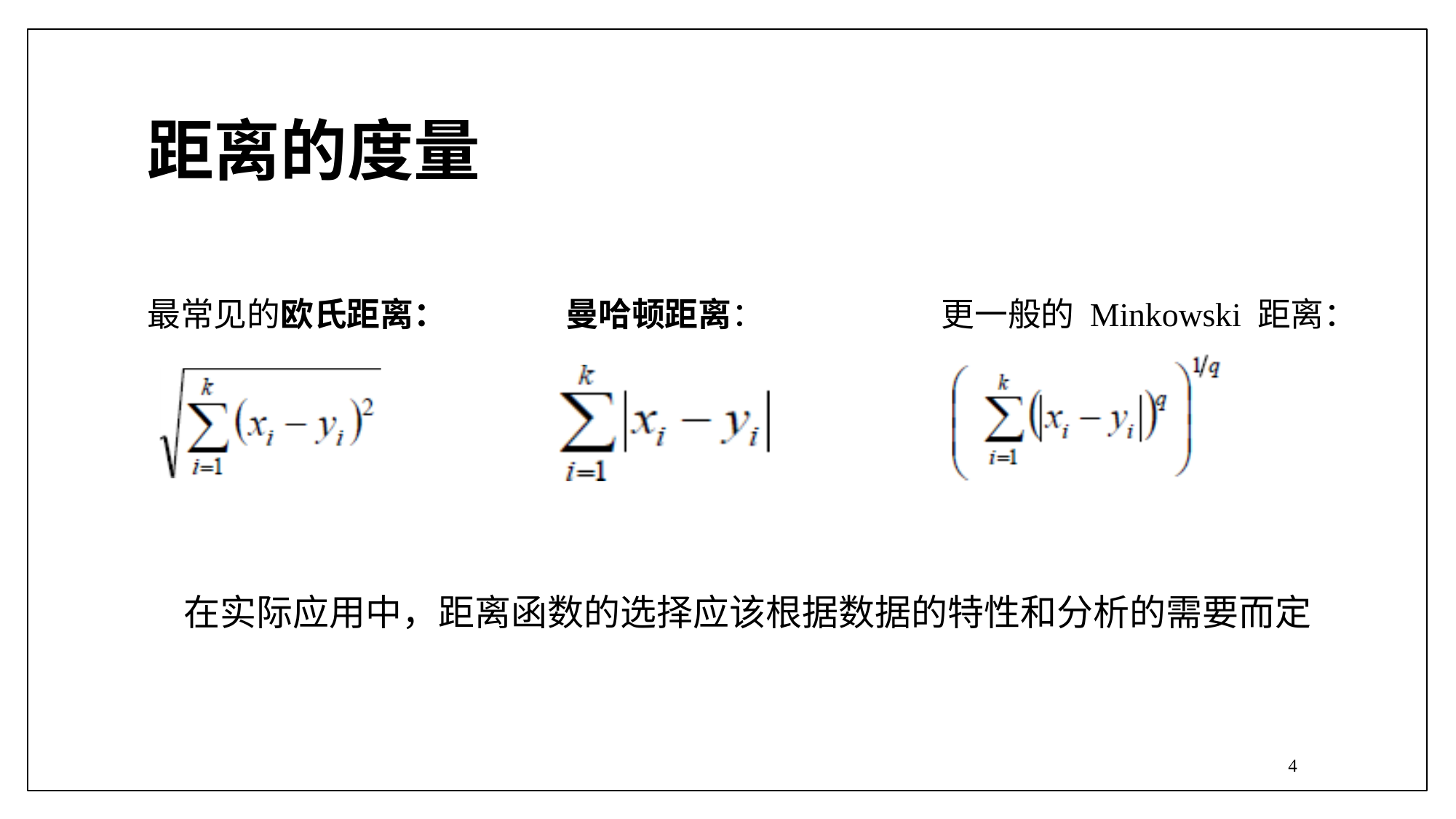

# 距离的度量
最常见的欧氏距离：
曼哈顿距离：
更一般的 Minkowski 距离：

在实际应用中，距离函数的选择应该根据数据的特性和分析的需要而定
4